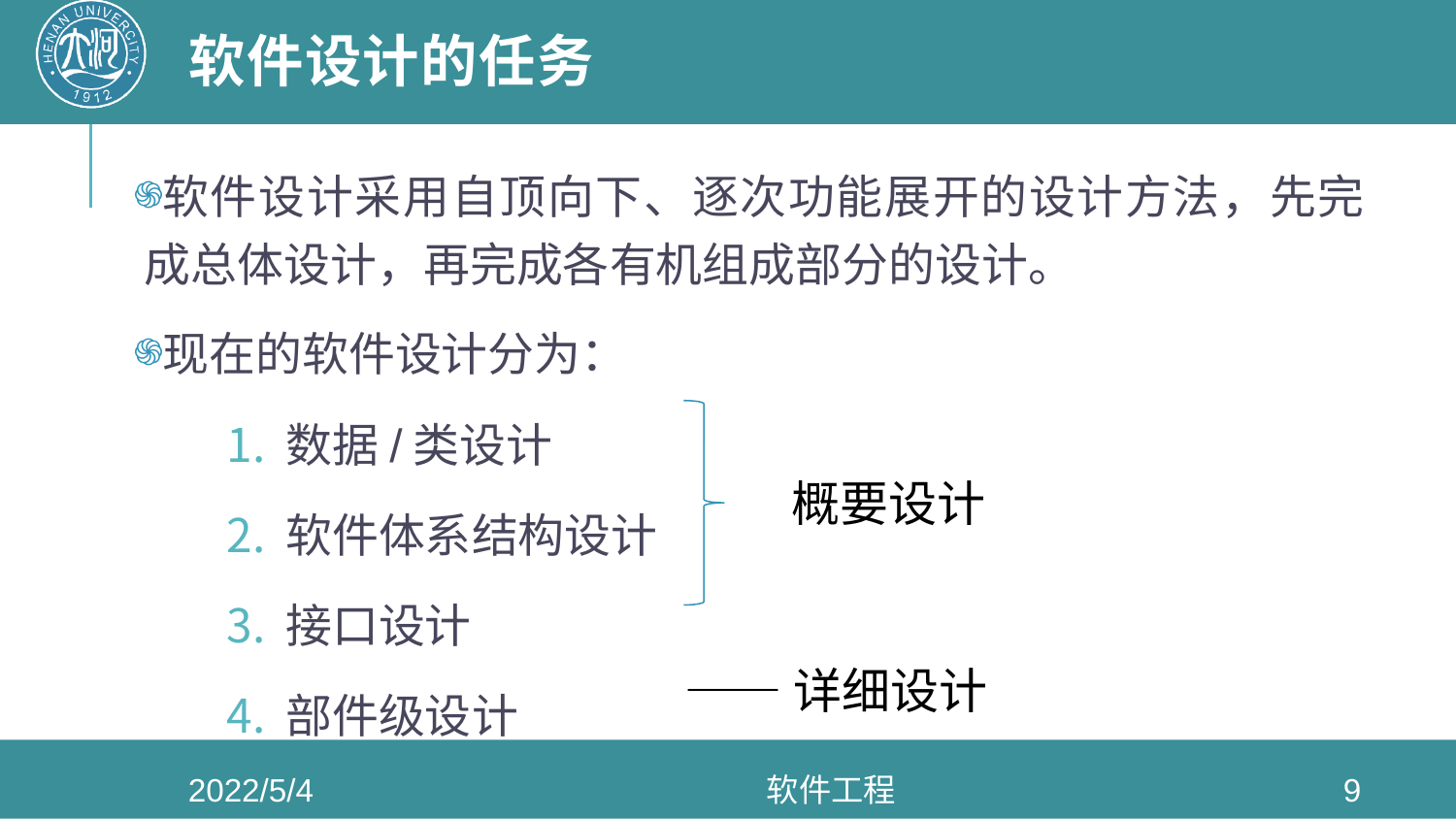

# 软件设计的任务
软件设计采用自顶向下、逐次功能展开的设计方法，先完成总体设计，再完成各有机组成部分的设计。
现在的软件设计分为：
数据/类设计
软件体系结构设计
接口设计
部件级设计

概要设计
——详细设计
2022/5/4
软件工程
9